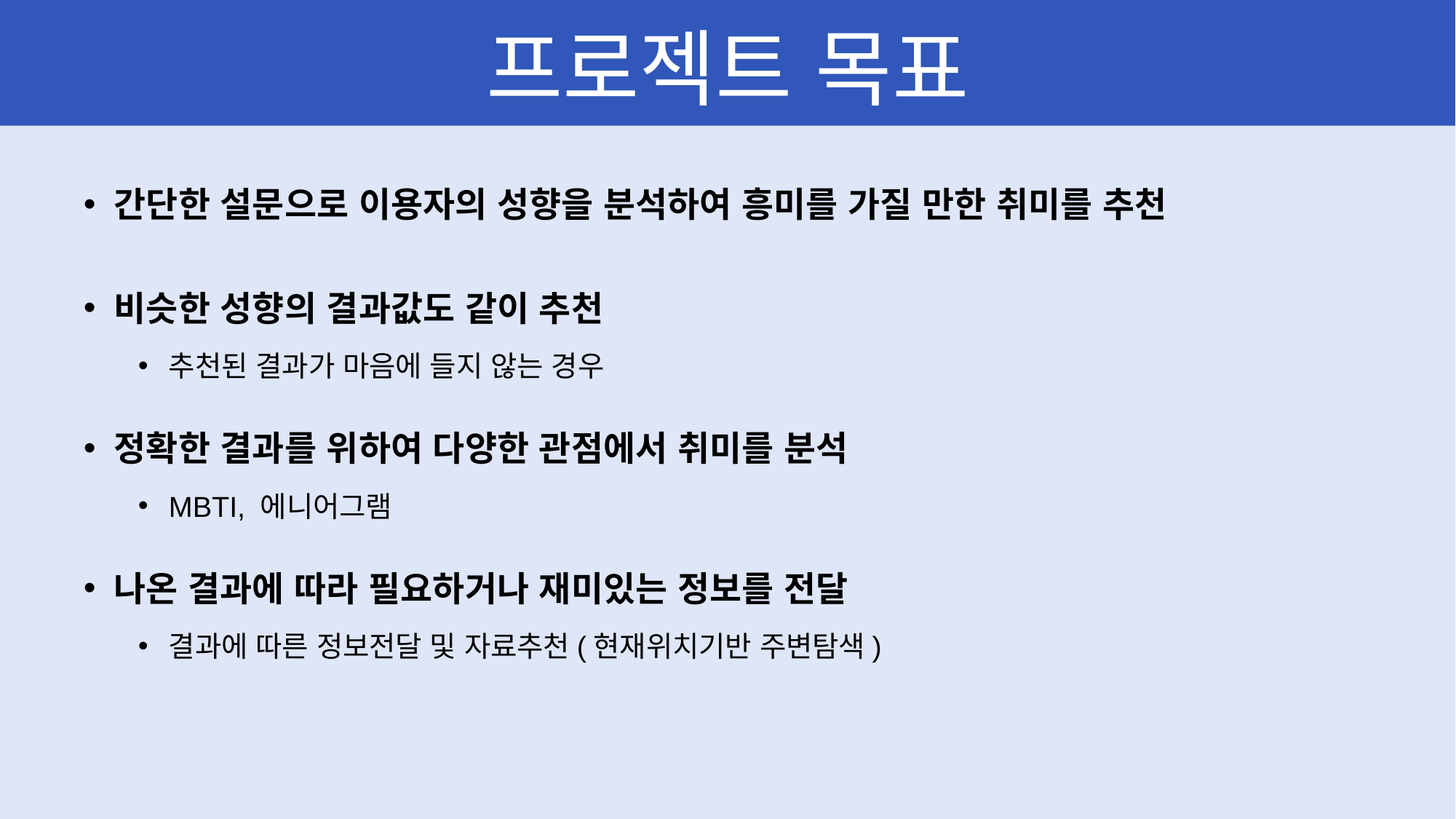

# 프로젝트 목표

간단한 설문으로 이용자의 성향을 분석하여 흥미를 가질 만한 취미를 추천

비슷한 성향의 결과값도 같이 추천

추천된 결과가 마음에 들지 않는 경우

정확한 결과를 위하여 다양한 관점에서 취미를 분석

MBTI, 에니어그램

나온 결과에 따라 필요하거나 재미있는 정보를 전달

결과에 따른 정보전달 및 자료추천(현재위치기반 주변탐색)